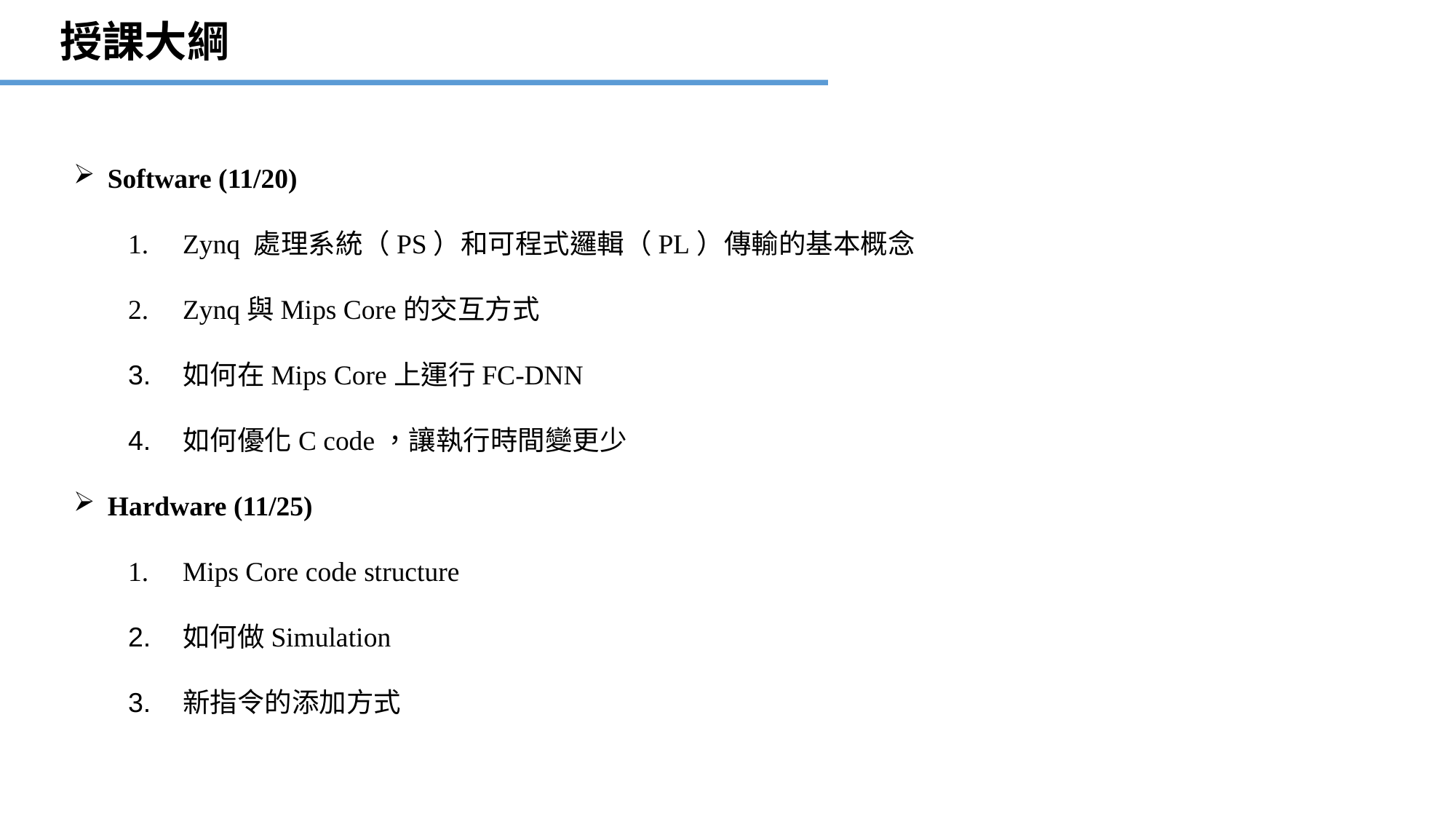

授課大綱

Software (11/20)
Zynq 處理系統（PS）和可程式邏輯（PL）傳輸的基本概念
Zynq與Mips Core的交互方式
如何在Mips Core上運行FC-DNN
如何優化C code，讓執行時間變更少
Hardware (11/25)
Mips Core code structure
如何做Simulation
新指令的添加方式